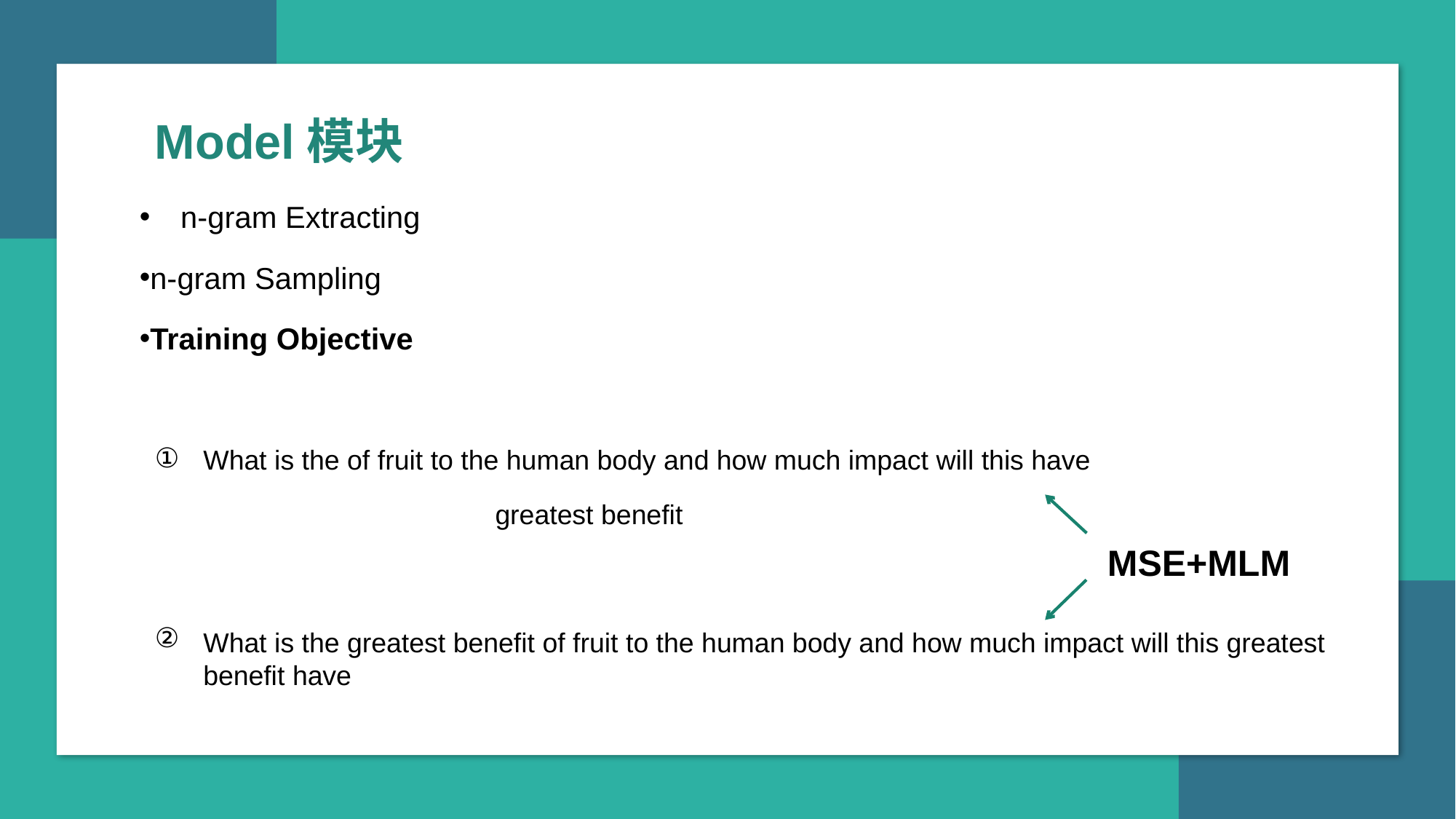

https://www.ypppt.com/
Model模块
n-gram Extracting
n-gram Sampling
Training Objective
①
What is the of fruit to the human body and how much impact will this have
greatest benefit
MSE+MLM
②
What is the greatest benefit of fruit to the human body and how much impact will this greatest benefit have